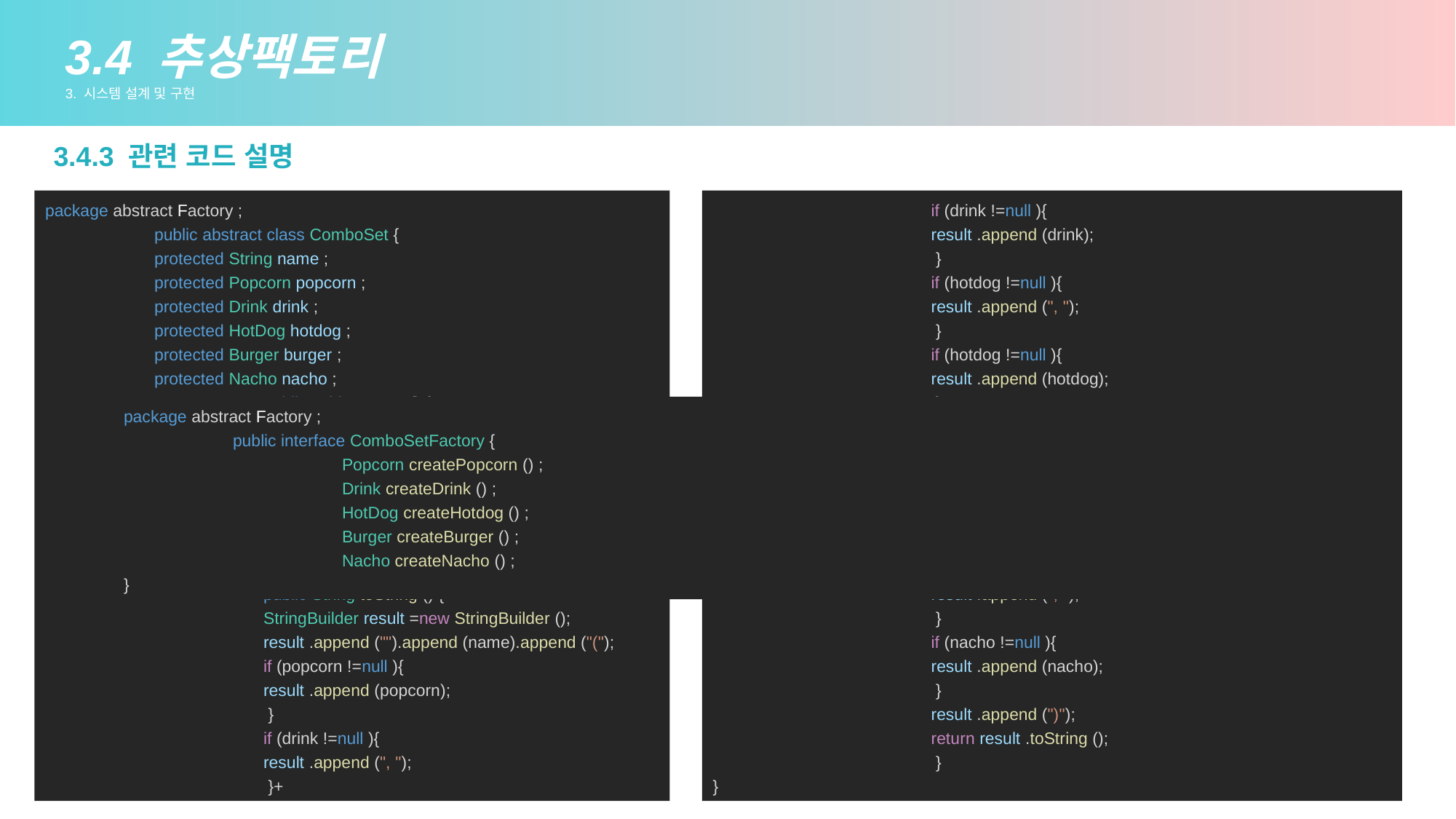

3. 시스템 설계 및 구현
3.1 데코레이터 패턴 적용
3.4 추상팩토리
3. 시스템 설계 및 구현
3.4.3 관련 코드 설명
package abstract Factory ;
	public abstract class ComboSet {
	protected String name ;
	protected Popcorn popcorn ;
	protected Drink drink ;
	protected HotDog hotdog ;
	protected Burger burger ;
	protected Nacho nacho ;
		public void prepare () {
		 }
		public void setName (String name ) {
		this .name =name;
		 }
		public String getName () {
		return name;
		 }
		public String toString () {
		StringBuilder result =new StringBuilder ();
		result .append ("").append (name).append ("(");
		if (popcorn !=null ){
		result .append (popcorn);
		 }
		if (drink !=null ){
		result .append (", ");
		 }+
		if (drink !=null ){
		result .append (drink);
		 }
		if (hotdog !=null ){
		result .append (", ");
		 }
		if (hotdog !=null ){
		result .append (hotdog);
		 }
		if (burger !=null ){
		result .append (", ");
		 }
		if (burger !=null ){
		result .append (burger);
		 }
		if (nacho !=null ){
		result .append (", ");
		 }
		if (nacho !=null ){
		result .append (nacho);
		 }
		result .append (")");
		return result .toString ();
		 }
}
package abstract Factory ;
	public interface ComboSetFactory {
		Popcorn createPopcorn () ;
		Drink createDrink () ;
		HotDog createHotdog () ;
		Burger createBurger () ;
		Nacho createNacho () ;
}